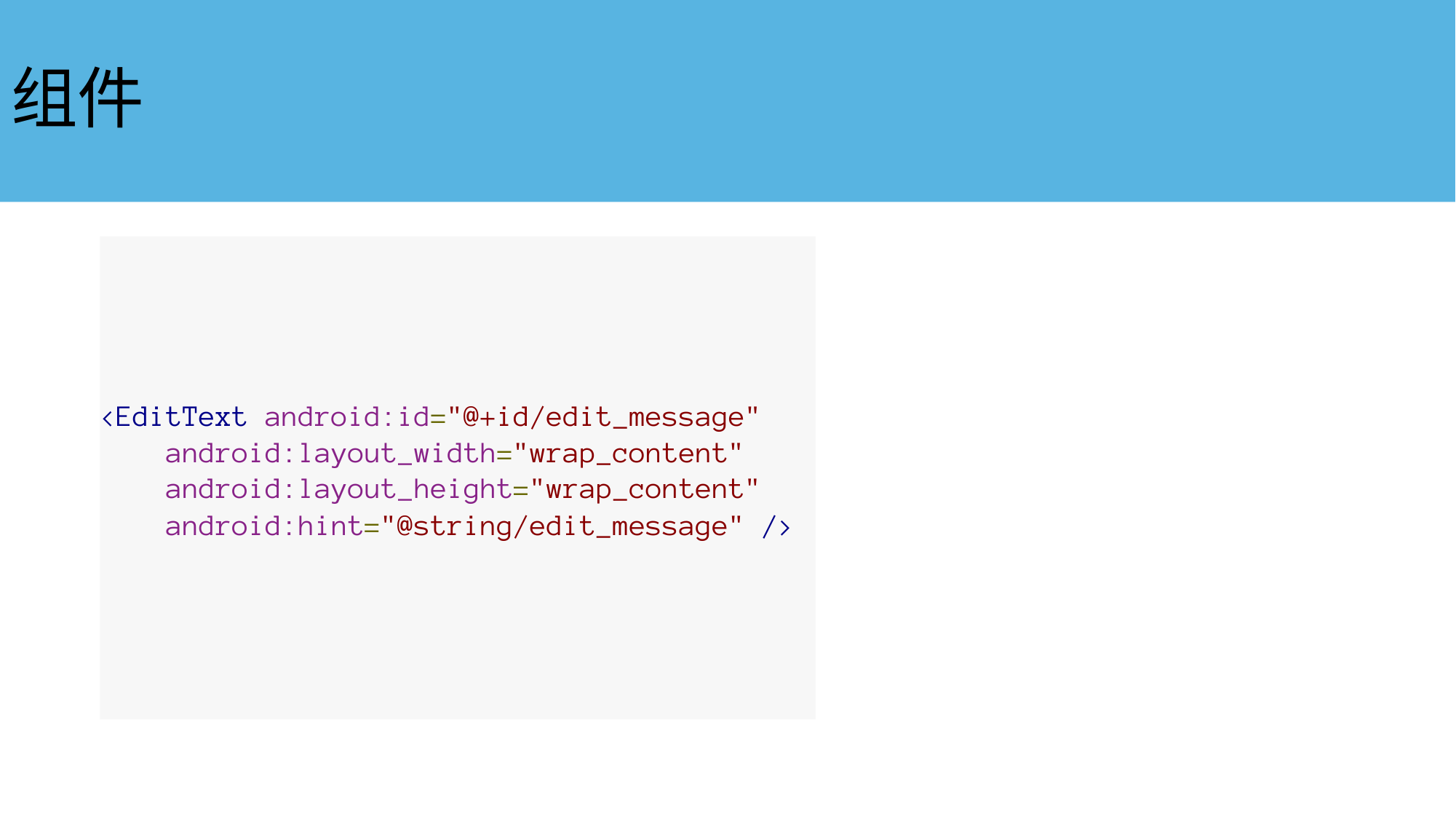

# 组件
<EditText android:id="@+id/edit_message"
    android:layout_width="wrap_content"
    android:layout_height="wrap_content"
    android:hint="@string/edit_message" />